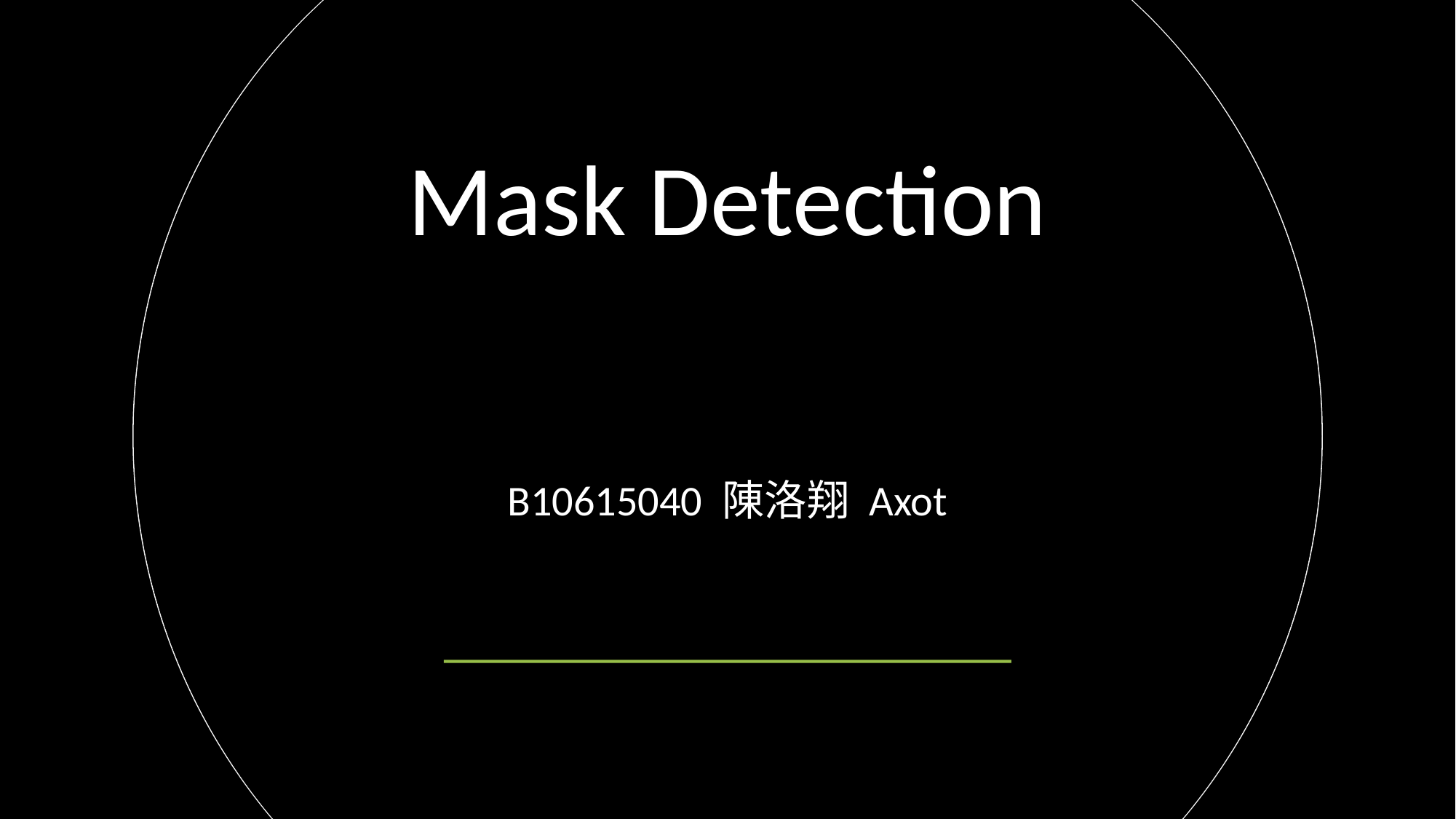

# Mask Detection
B10615040 陳洛翔 Axot

1